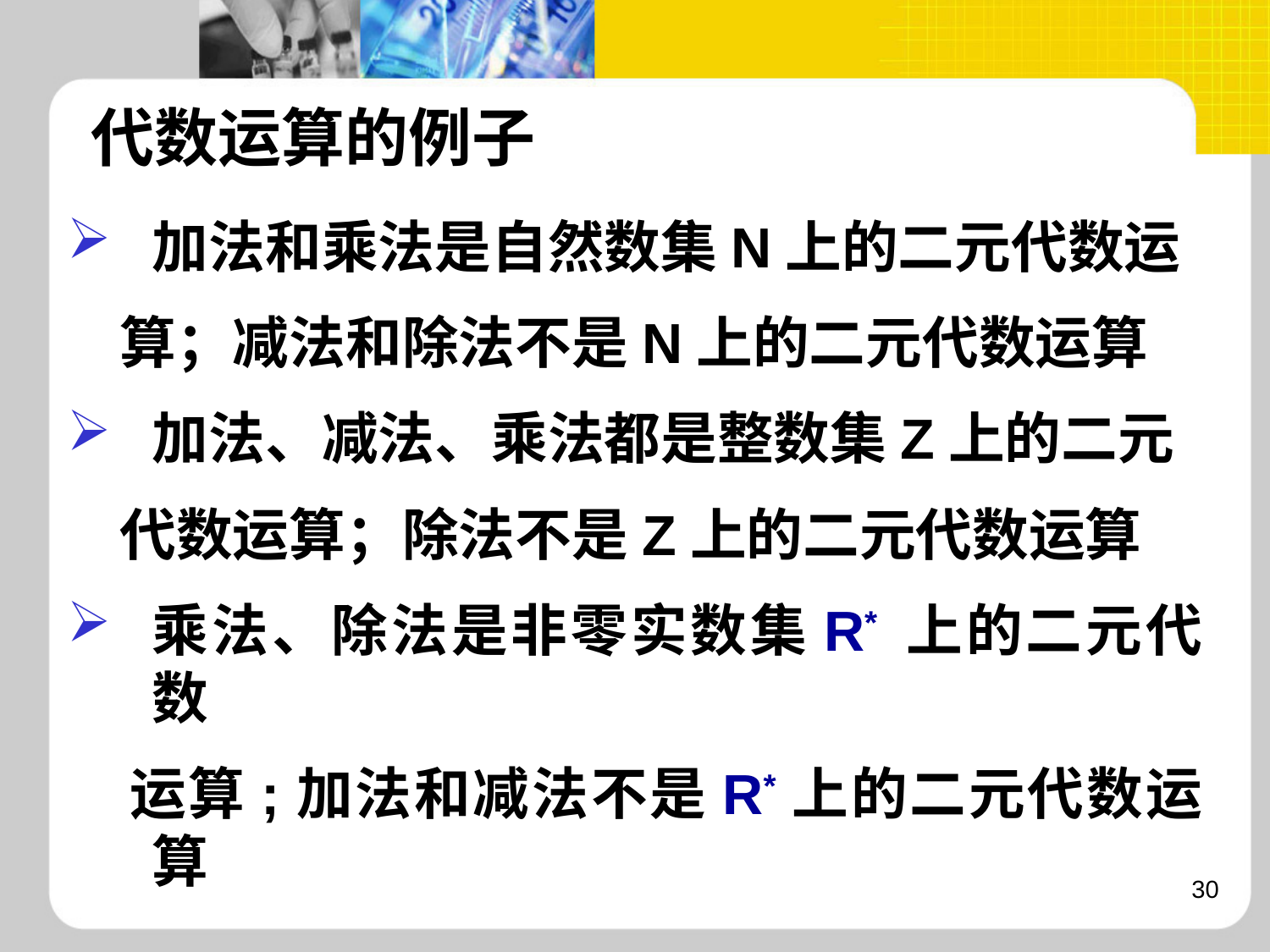

# 代数运算的例子
加法和乘法是自然数集N上的二元代数运
   算；减法和除法不是N上的二元代数运算
加法、减法、乘法都是整数集Z上的二元
   代数运算；除法不是Z上的二元代数运算
乘法、除法是非零实数集R* 上的二元代数
   运算;加法和减法不是R*上的二元代数运算

30